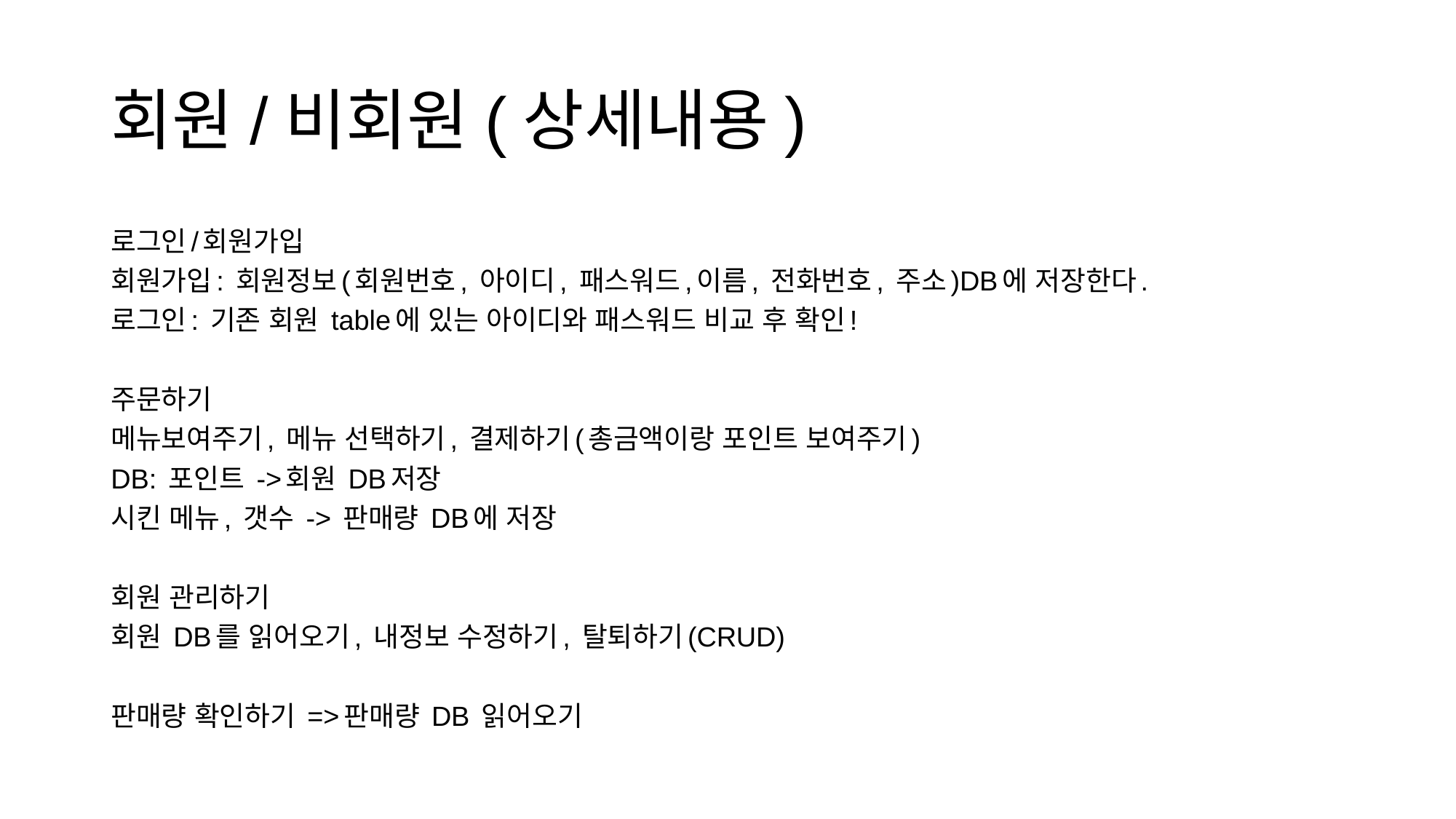

# 회원/비회원(상세내용)
로그인/회원가입
회원가입: 회원정보(회원번호, 아이디, 패스워드,이름, 전화번호, 주소)DB에 저장한다.
로그인: 기존 회원 table에 있는 아이디와 패스워드 비교 후 확인!

주문하기
메뉴보여주기, 메뉴 선택하기, 결제하기(총금액이랑 포인트 보여주기)
DB: 포인트 ->회원 DB저장
시킨 메뉴, 갯수 -> 판매량 DB에 저장

회원 관리하기
회원 DB를 읽어오기, 내정보 수정하기, 탈퇴하기(CRUD)

판매량 확인하기 =>판매량 DB 읽어오기